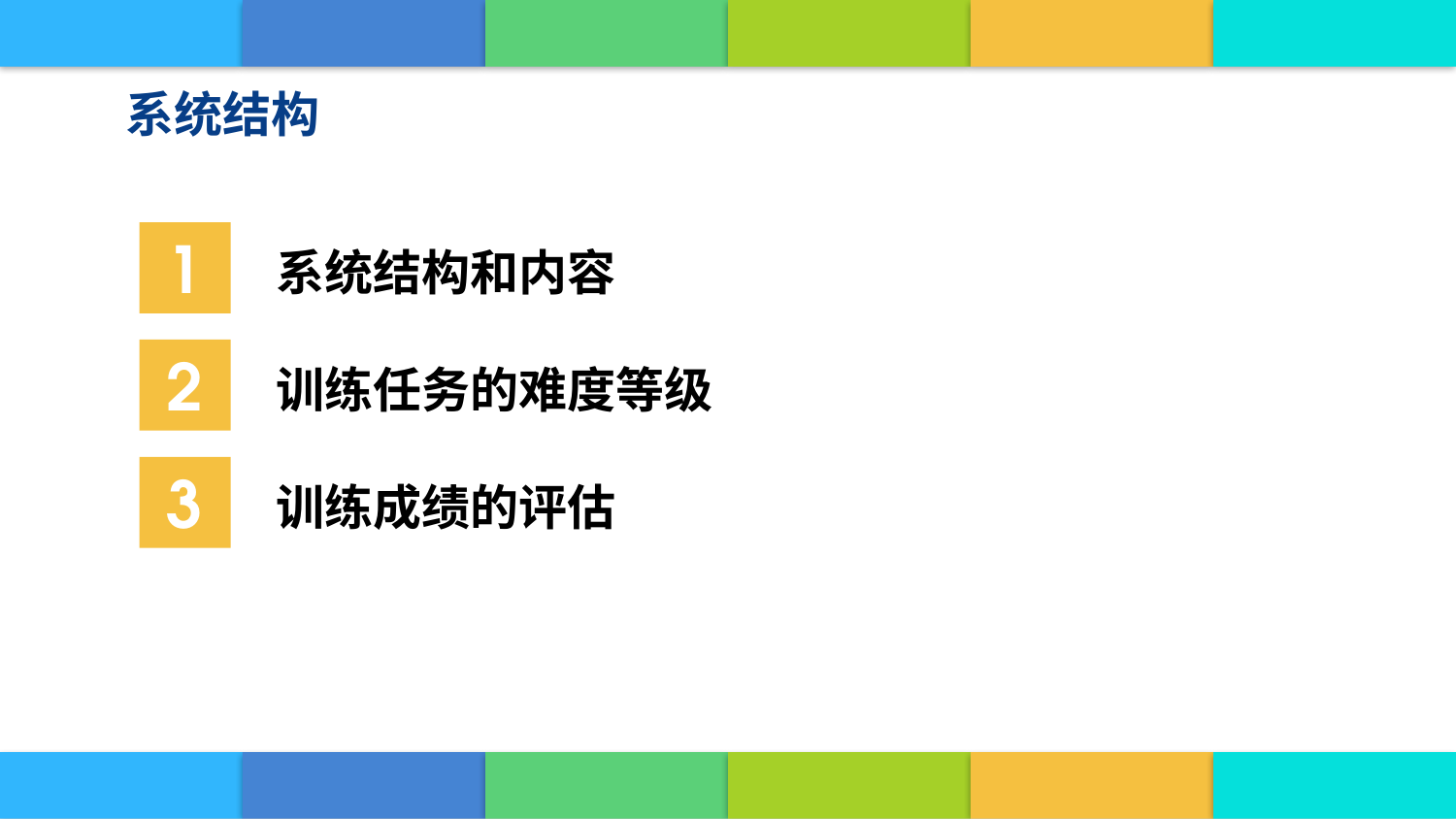

系统结构
1
系统结构和内容
2
训练任务的难度等级
3
训练成绩的评估